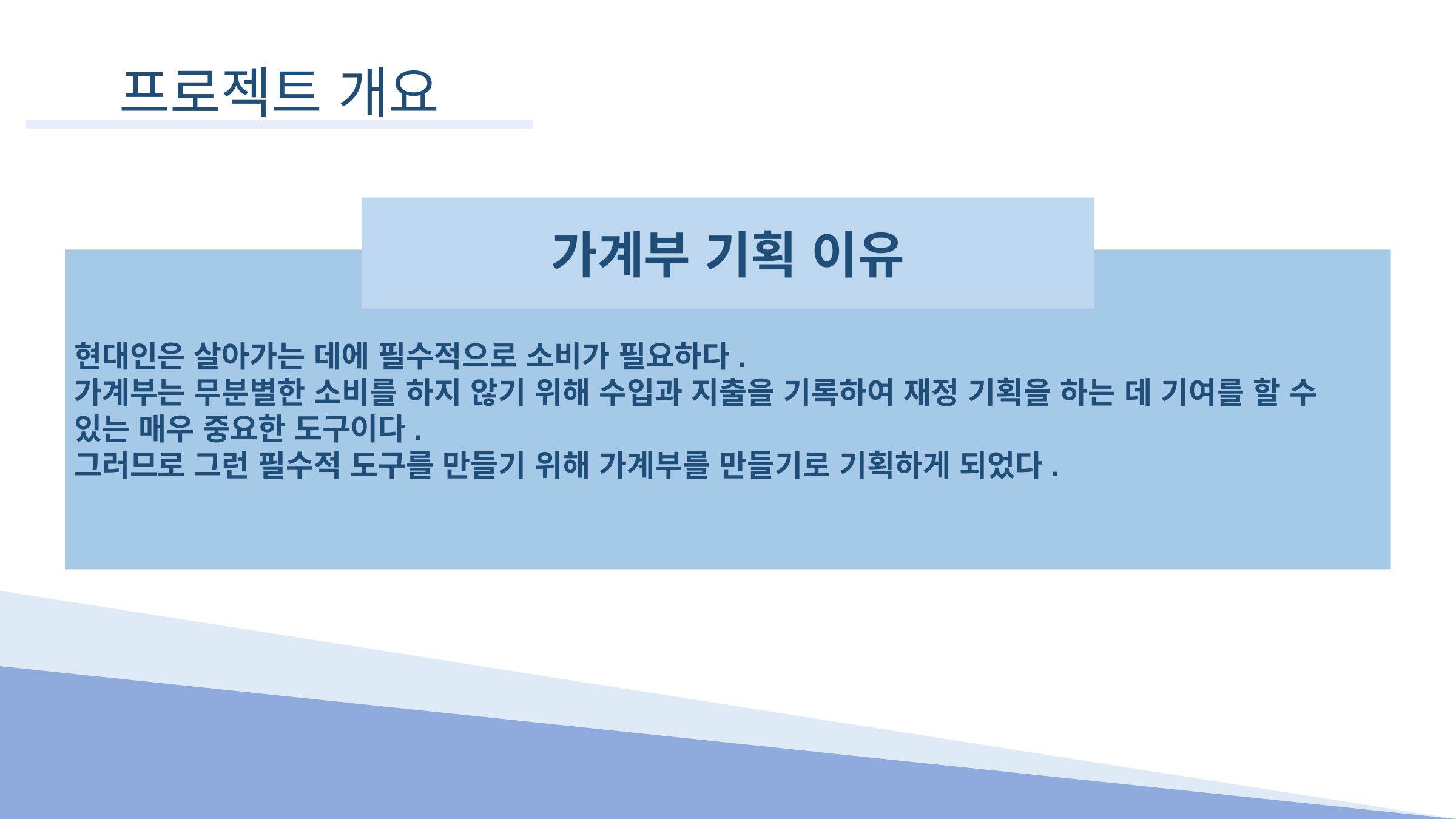

프로젝트 개요
가계부 기획 이유
현대인은 살아가는 데에 필수적으로 소비가 필요하다.
가계부는 무분별한 소비를 하지 않기 위해 수입과 지출을 기록하여 재정 기획을 하는 데 기여를 할 수 있는 매우 중요한 도구이다.
그러므로 그런 필수적 도구를 만들기 위해 가계부를 만들기로 기획하게 되었다.